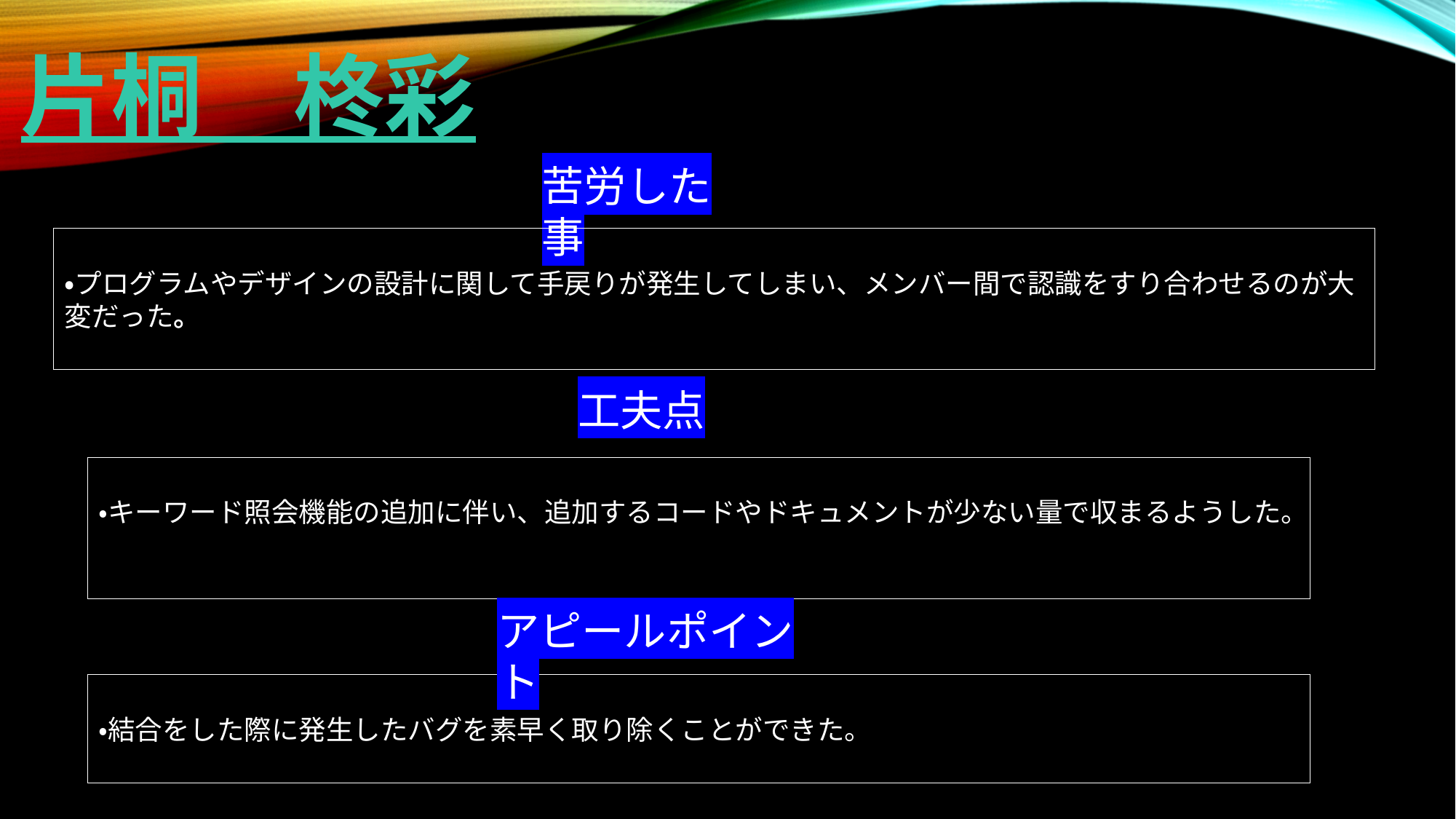

片桐　柊彩
苦労した事

・プログラムやデザインの設計に関して手戻りが発生してしまい、メンバー間で認識をすり合わせるのが大変だった。

工夫点

・キーワード照会機能の追加に伴い、追加するコードやドキュメントが少ない量で収まるようした。

アピールポイント

・結合をした際に発生したバグを素早く取り除くことができた。